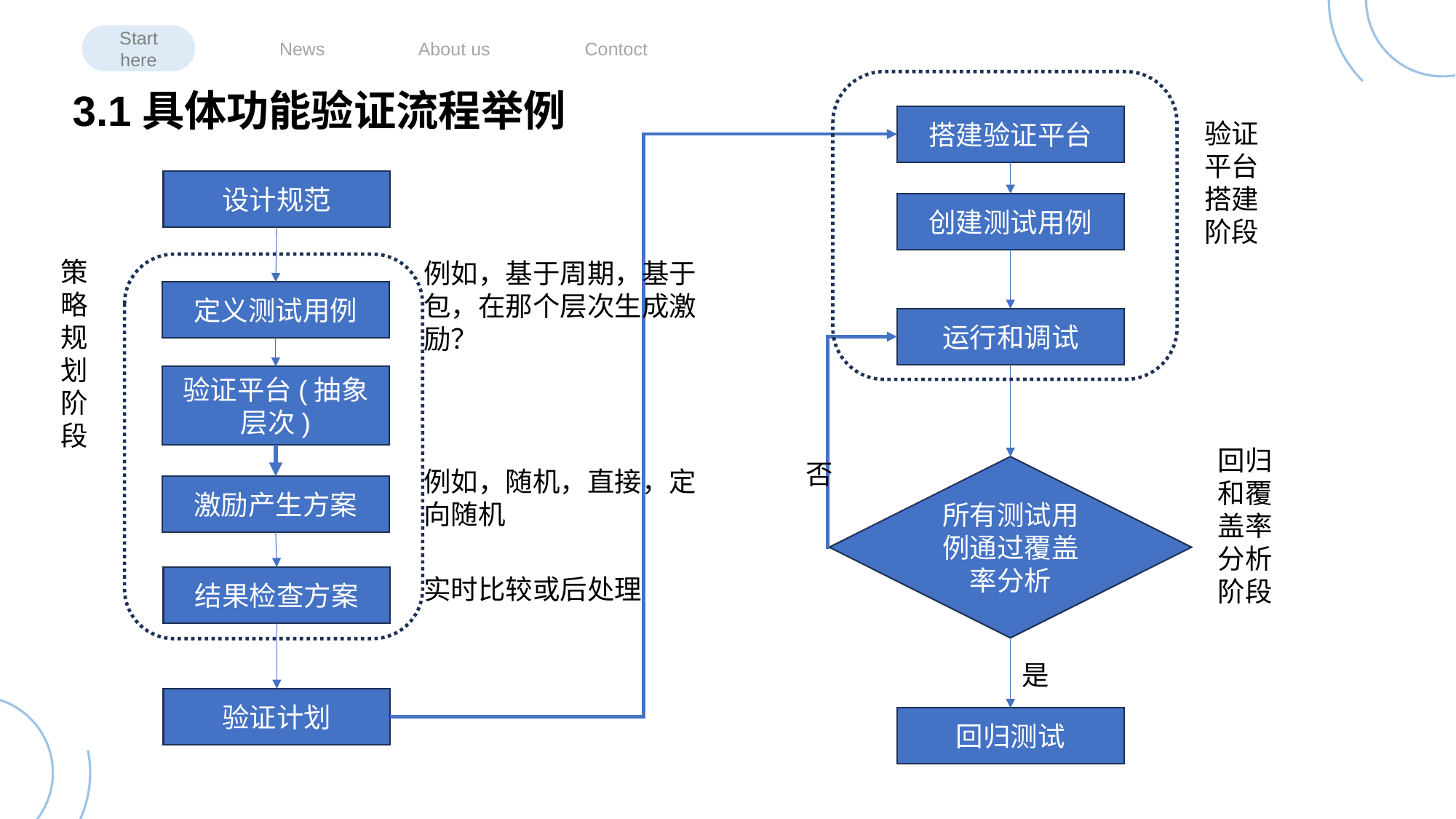

Start here
News
About us
Contoct

3.1具体功能验证流程举例
搭建验证平台
验证平台搭建阶段
设计规范
创建测试用例
策略规划阶段
例如，基于周期，基于包，在那个层次生成激励？

定义测试用例
运行和调试
验证平台(抽象层次)
回归和覆盖率分析阶段
否
所有测试用例通过覆盖率分析
例如，随机，直接，定向随机
激励产生方案
结果检查方案
实时比较或后处理
是

验证计划

回归测试